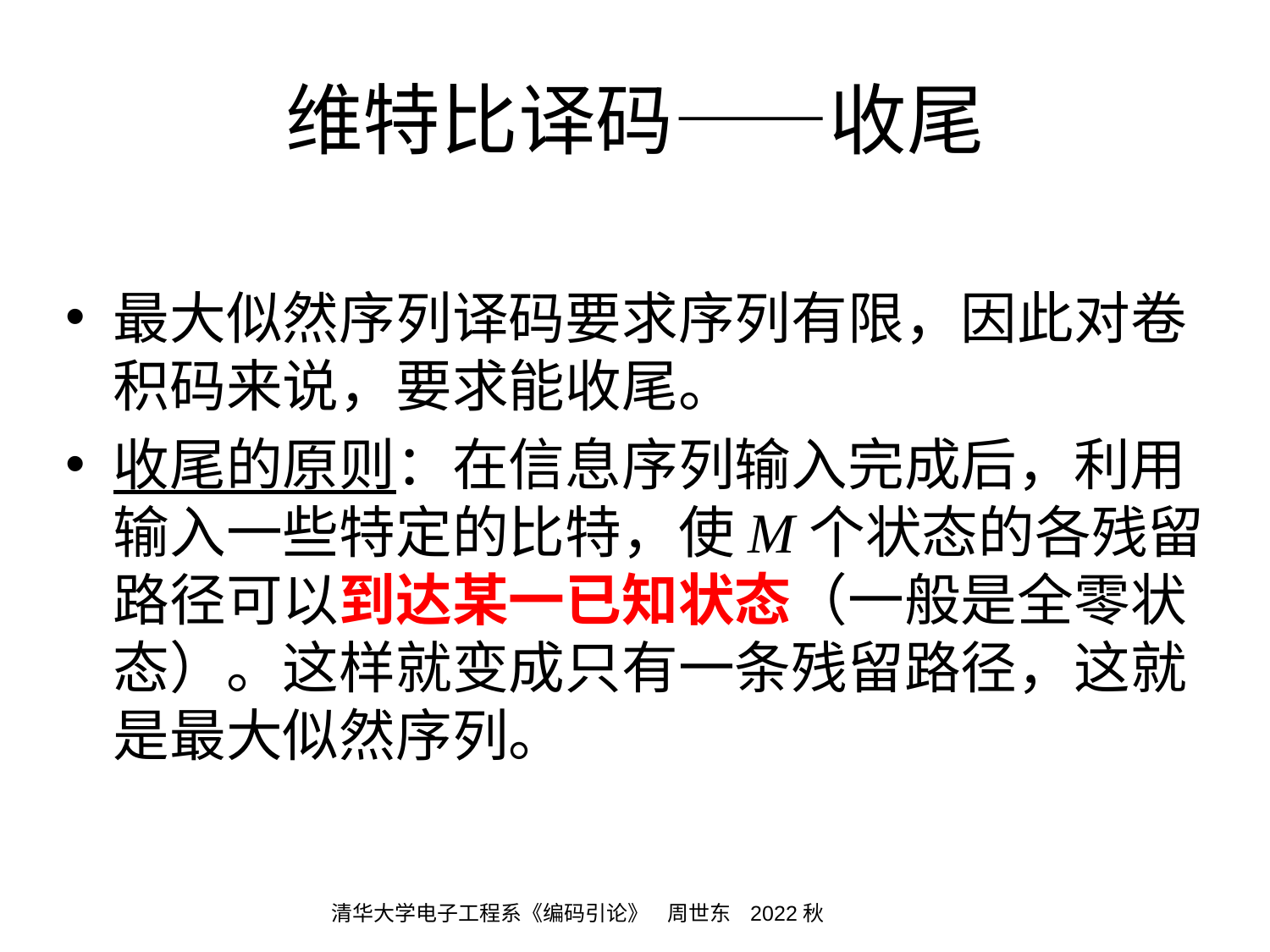

# 维特比译码——收尾
最大似然序列译码要求序列有限，因此对卷积码来说，要求能收尾。
收尾的原则：在信息序列输入完成后，利用输入一些特定的比特，使M个状态的各残留路径可以到达某一已知状态（一般是全零状态）。这样就变成只有一条残留路径，这就是最大似然序列。